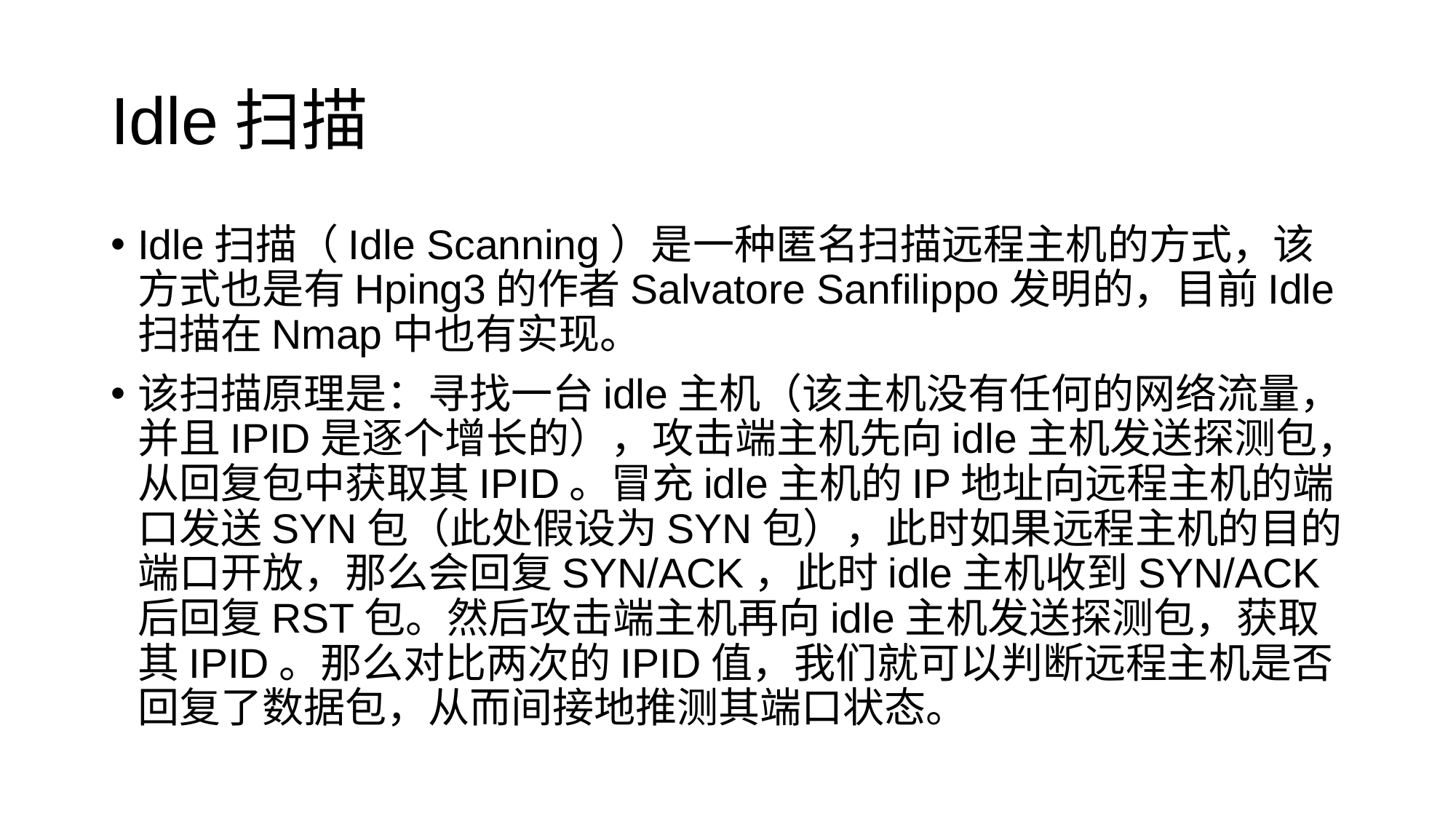

# Idle扫描
Idle扫描（Idle Scanning）是一种匿名扫描远程主机的方式，该方式也是有Hping3的作者Salvatore Sanfilippo发明的，目前Idle扫描在Nmap中也有实现。
该扫描原理是：寻找一台idle主机（该主机没有任何的网络流量，并且IPID是逐个增长的），攻击端主机先向idle主机发送探测包，从回复包中获取其IPID。冒充idle主机的IP地址向远程主机的端口发送SYN包（此处假设为SYN包），此时如果远程主机的目的端口开放，那么会回复SYN/ACK，此时idle主机收到SYN/ACK后回复RST包。然后攻击端主机再向idle主机发送探测包，获取其IPID。那么对比两次的IPID值，我们就可以判断远程主机是否回复了数据包，从而间接地推测其端口状态。